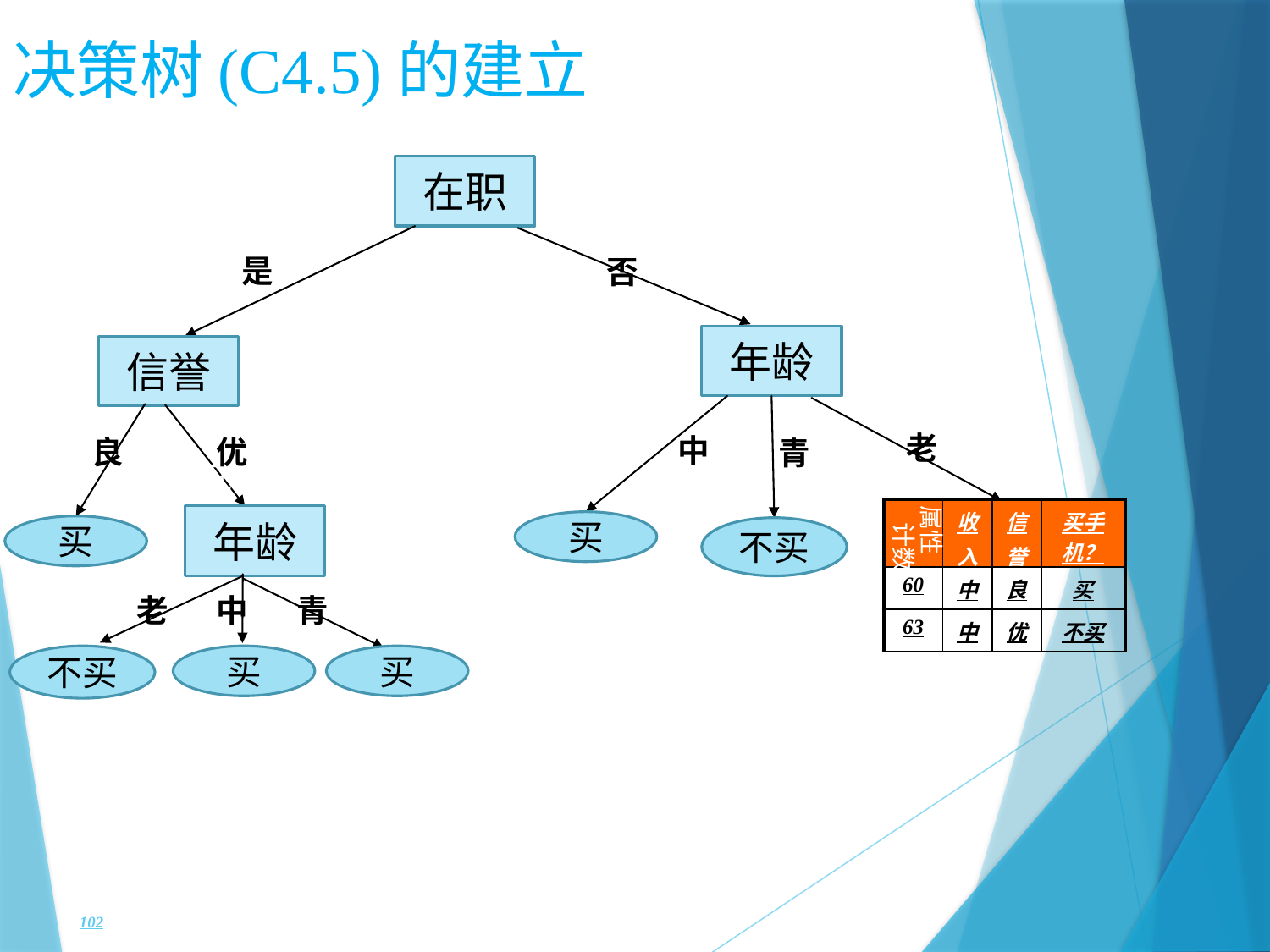

决策树(C4.5)的建立
在职
是
否
年龄
信誉
老
中
良
优
青
属性
计数
属性
计数
属性
计数
属性
计数
|  | 收 入 | 信 誉 | 买手机？ |
| --- | --- | --- | --- |
| 60 | 中 | 良 | 买 |
| 63 | 中 | 优 | 不买 |
年龄
买
买
不买
老
中
青
不买
买
买
102